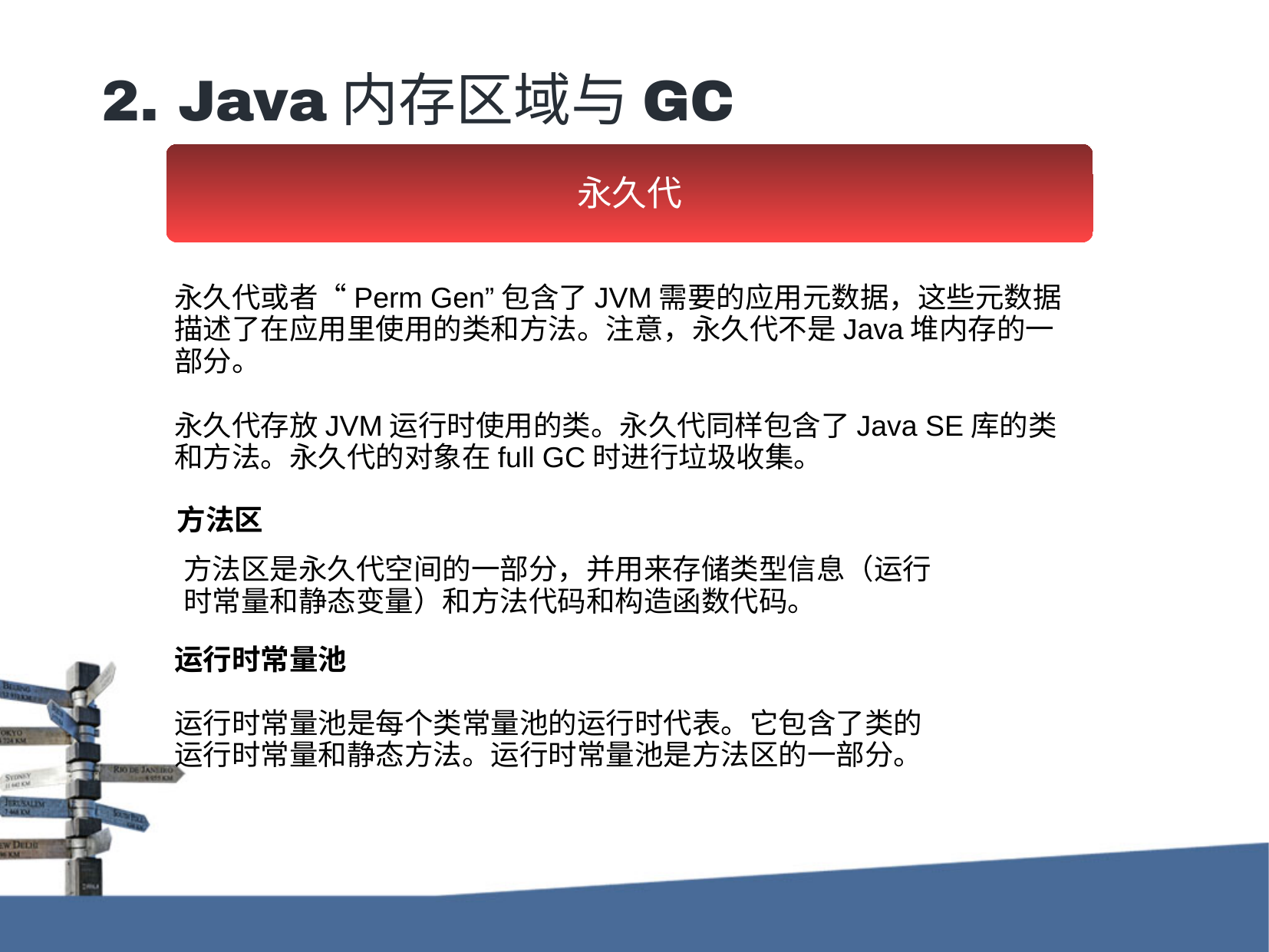

2. Java内存区域与GC
永久代
永久代或者“Perm Gen”包含了JVM需要的应用元数据，这些元数据描述了在应用里使用的类和方法。注意，永久代不是Java堆内存的一部分。

永久代存放JVM运行时使用的类。永久代同样包含了Java SE库的类和方法。永久代的对象在full GC时进行垃圾收集。
方法区
方法区是永久代空间的一部分，并用来存储类型信息（运行时常量和静态变量）和方法代码和构造函数代码。
运行时常量池
运行时常量池是每个类常量池的运行时代表。它包含了类的运行时常量和静态方法。运行时常量池是方法区的一部分。